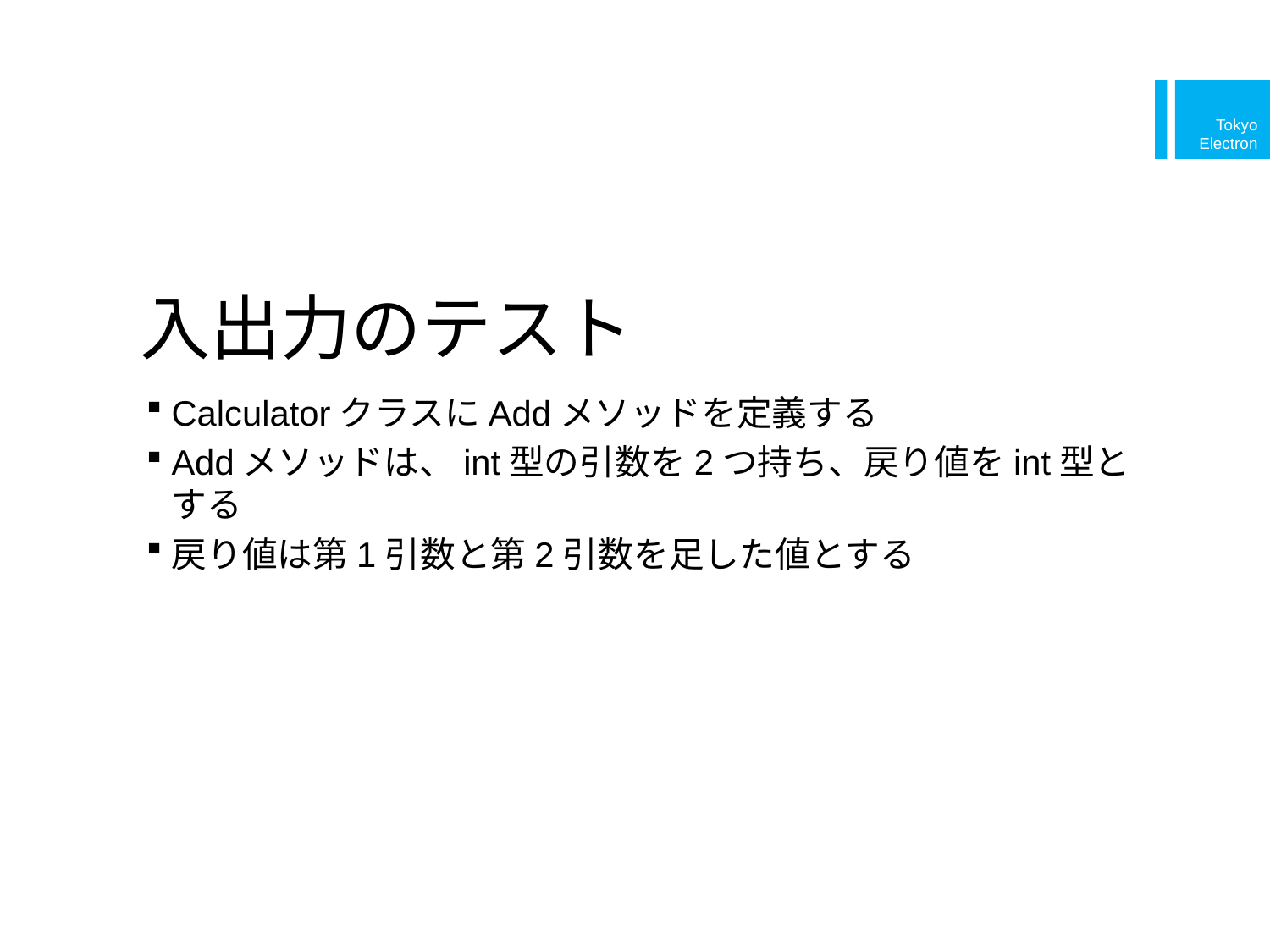

# 入出力のテスト
CalculatorクラスにAddメソッドを定義する
Addメソッドは、int型の引数を2つ持ち、戻り値をint型とする
戻り値は第1引数と第2引数を足した値とする